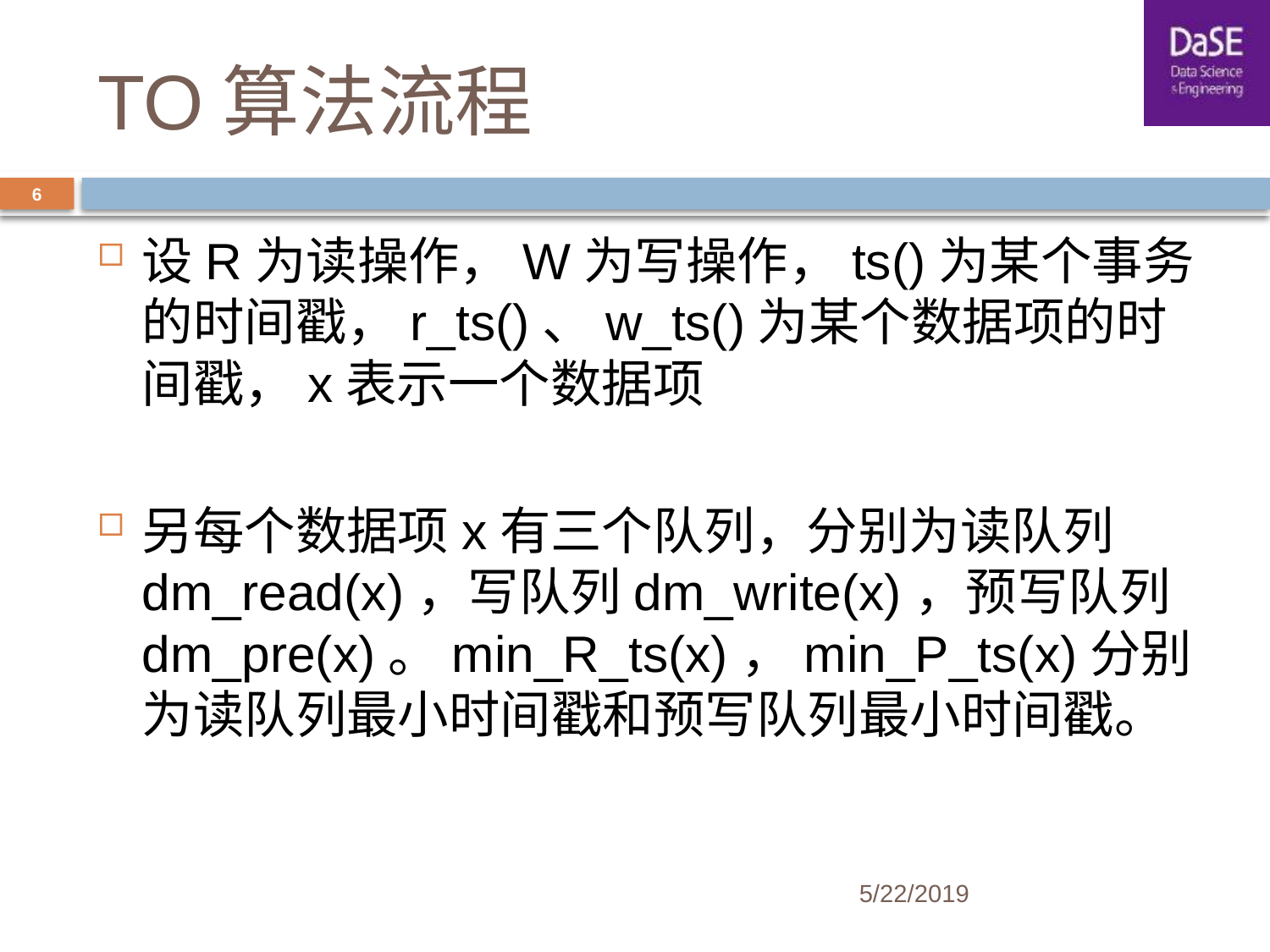

# TO算法流程
6
设R为读操作，W为写操作，ts()为某个事务的时间戳，r_ts()、w_ts()为某个数据项的时间戳，x表示一个数据项

另每个数据项x有三个队列，分别为读队列dm_read(x)，写队列dm_write(x)，预写队列dm_pre(x)。min_R_ts(x)，min_P_ts(x)分别为读队列最小时间戳和预写队列最小时间戳。
5/22/2019